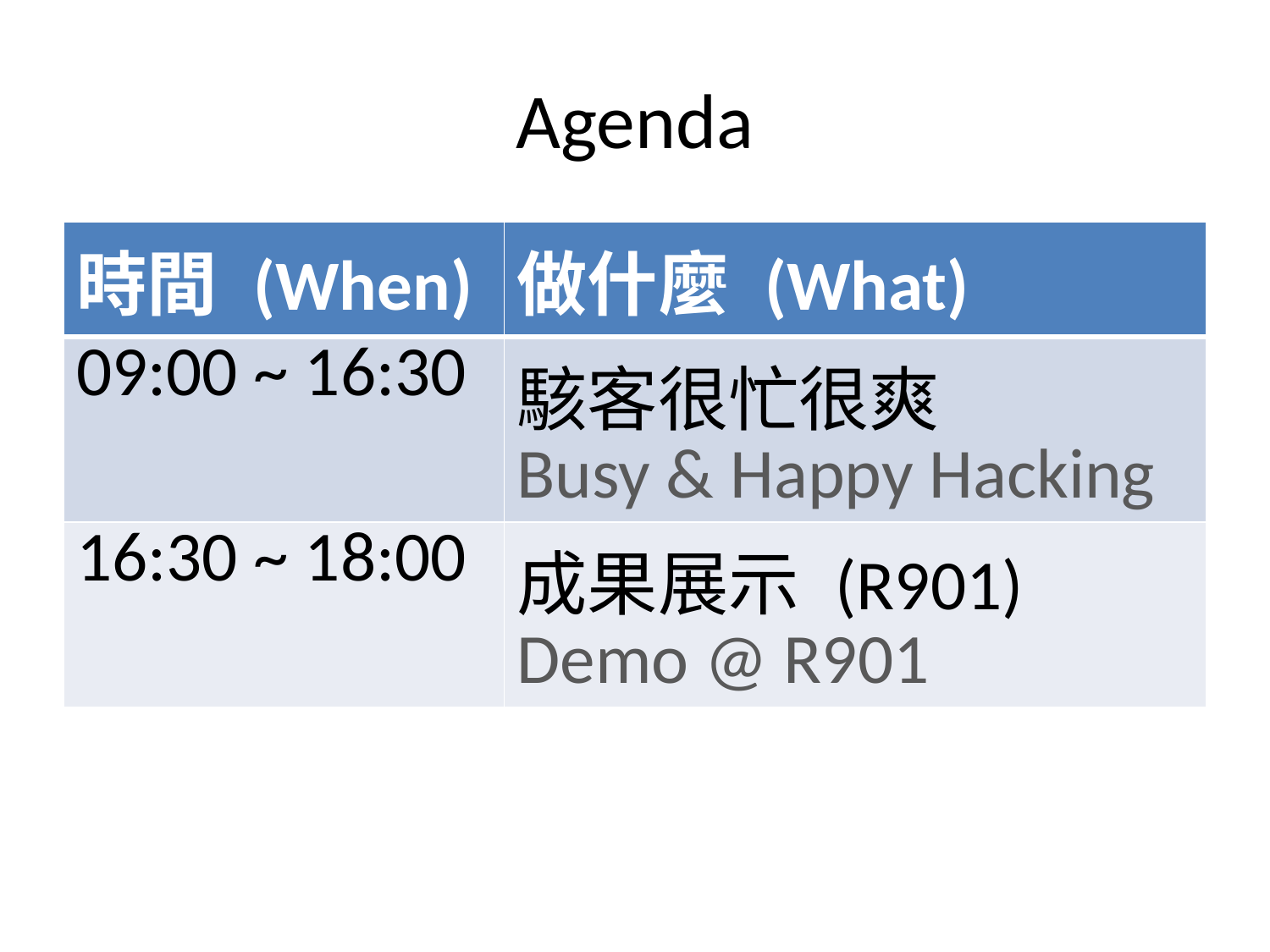

# Agenda
| 時間 (When) | 做什麼 (What) |
| --- | --- |
| 09:00 ~ 16:30 | 駭客很忙很爽 Busy & Happy Hacking |
| 16:30 ~ 18:00 | 成果展示 (R901) Demo @ R901 |